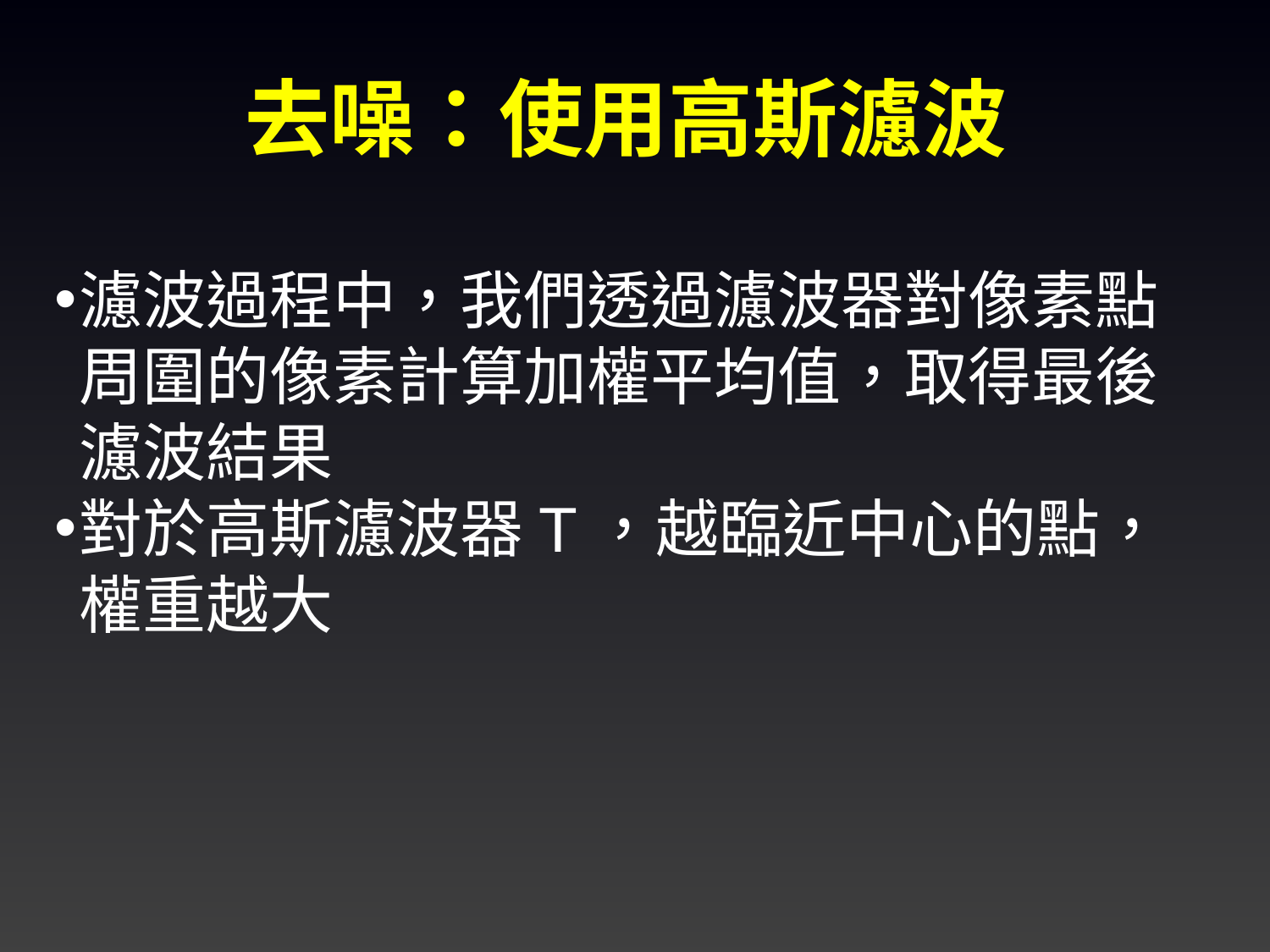

去噪：使用高斯濾波
濾波過程中，我們透過濾波器對像素點周圍的像素計算加權平均值，取得最後濾波結果
對於高斯濾波器T，越臨近中心的點，權重越大